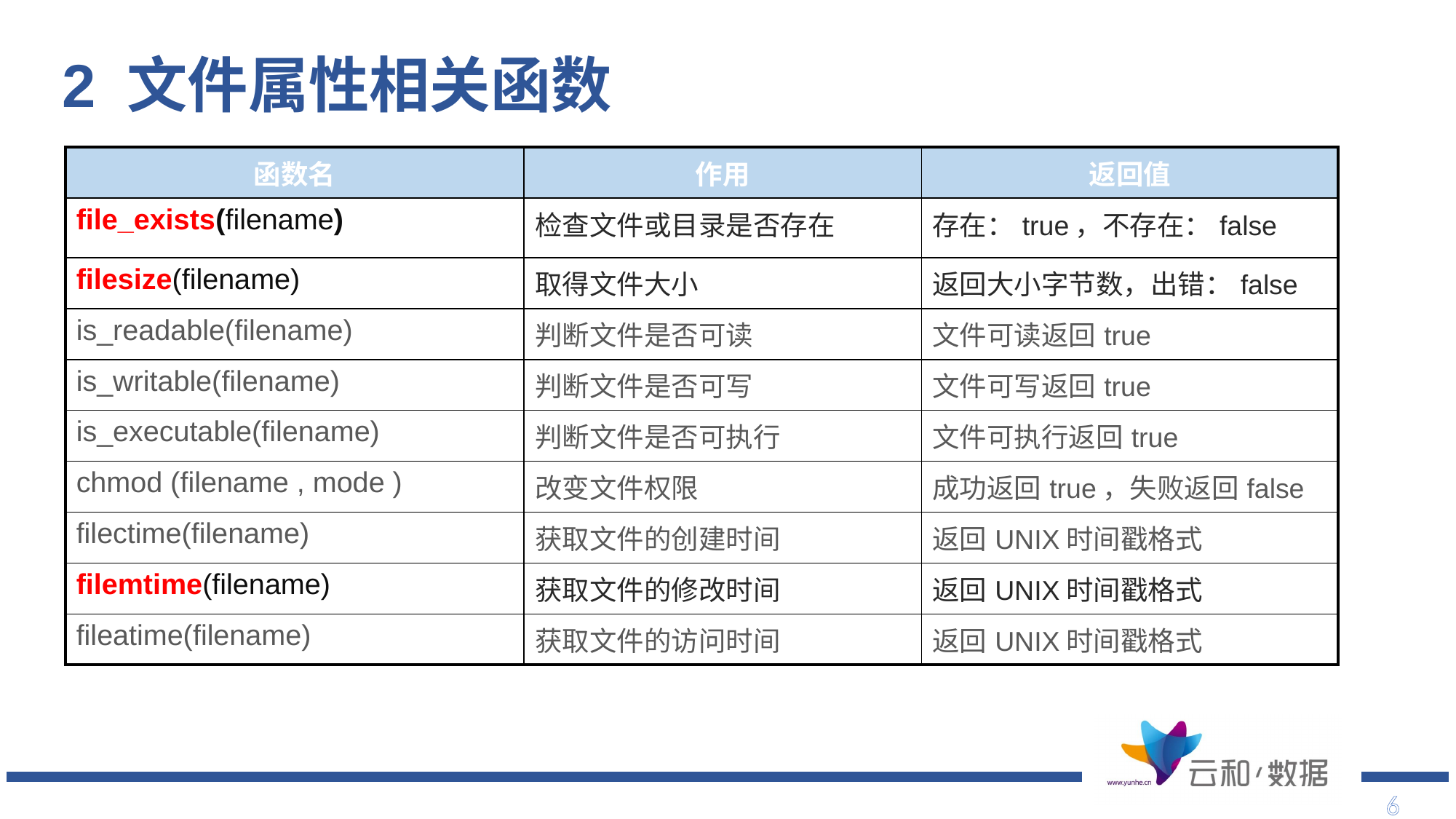

# 2 文件属性相关函数
| 函数名 | 作用 | 返回值 |
| --- | --- | --- |
| file\_exists(filename) | 检查文件或目录是否存在 | 存在：true，不存在：false |
| filesize(filename) | 取得文件大小 | 返回大小字节数，出错：false |
| is\_readable(filename) | 判断文件是否可读 | 文件可读返回true |
| is\_writable(filename) | 判断文件是否可写 | 文件可写返回true |
| is\_executable(filename) | 判断文件是否可执行 | 文件可执行返回true |
| chmod (filename , mode ) | 改变文件权限 | 成功返回true，失败返回false |
| filectime(filename) | 获取文件的创建时间 | 返回UNIX时间戳格式 |
| filemtime(filename) | 获取文件的修改时间 | 返回UNIX时间戳格式 |
| fileatime(filename) | 获取文件的访问时间 | 返回UNIX时间戳格式 |